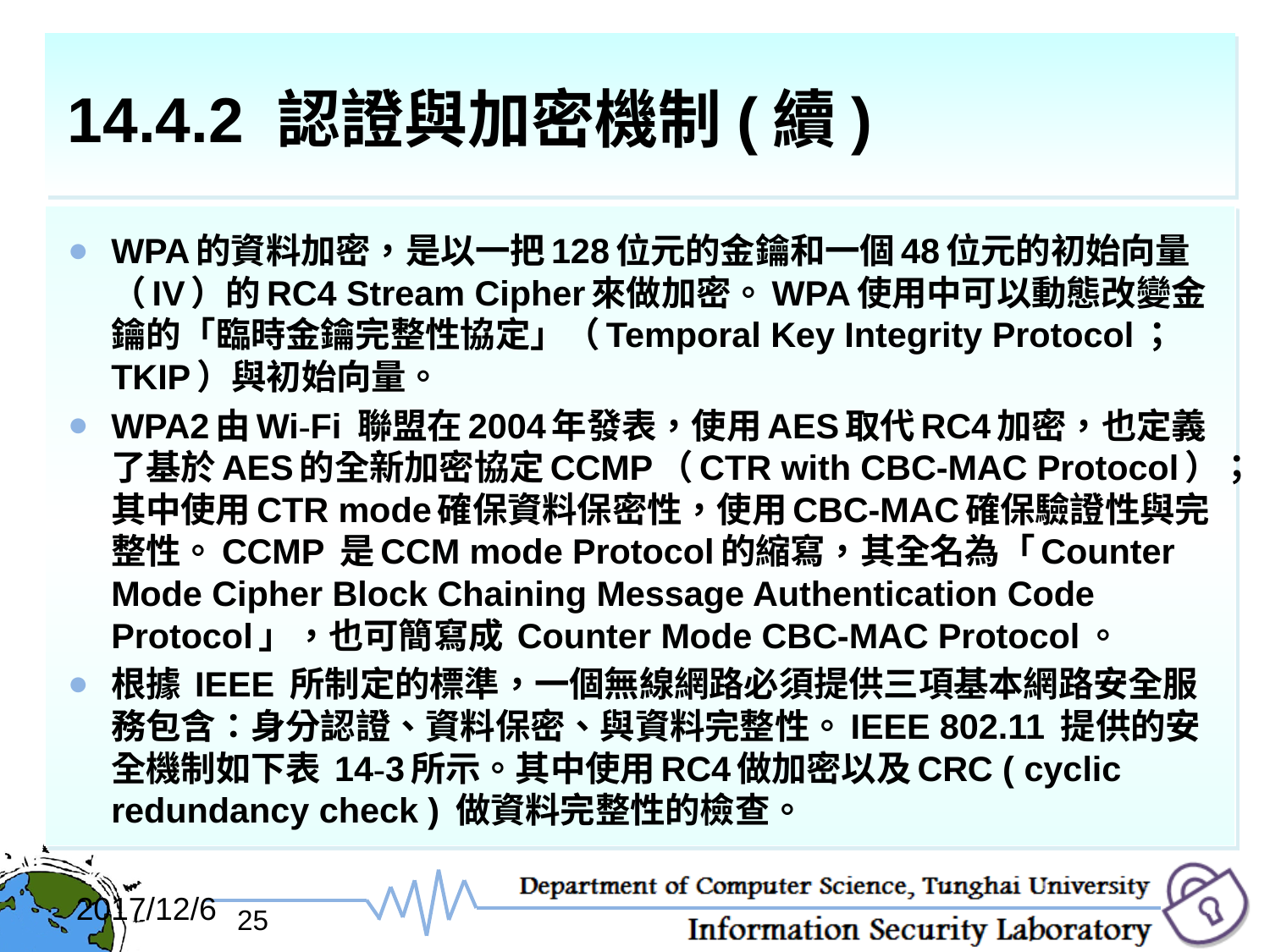

# 14.4.2 認證與加密機制(續)
WPA的資料加密，是以一把128位元的金鑰和一個48位元的初始向量（IV）的RC4 Stream Cipher來做加密。WPA使用中可以動態改變金鑰的「臨時金鑰完整性協定」（Temporal Key Integrity Protocol；TKIP）與初始向量。
WPA2由Wi-Fi 聯盟在2004年發表，使用AES取代RC4加密，也定義了基於AES的全新加密協定CCMP（CTR with CBC-MAC Protocol）；其中使用CTR mode確保資料保密性，使用CBC-MAC確保驗證性與完整性。CCMP 是CCM mode Protocol的縮寫，其全名為「Counter Mode Cipher Block Chaining Message Authentication Code Protocol」，也可簡寫成 Counter Mode CBC-MAC Protocol。
根據 IEEE 所制定的標準，一個無線網路必須提供三項基本網路安全服務包含：身分認證、資料保密、與資料完整性。IEEE 802.11 提供的安全機制如下表 14-3所示。其中使用RC4做加密以及CRC ( cyclic redundancy check ) 做資料完整性的檢查。
2017/12/6
25